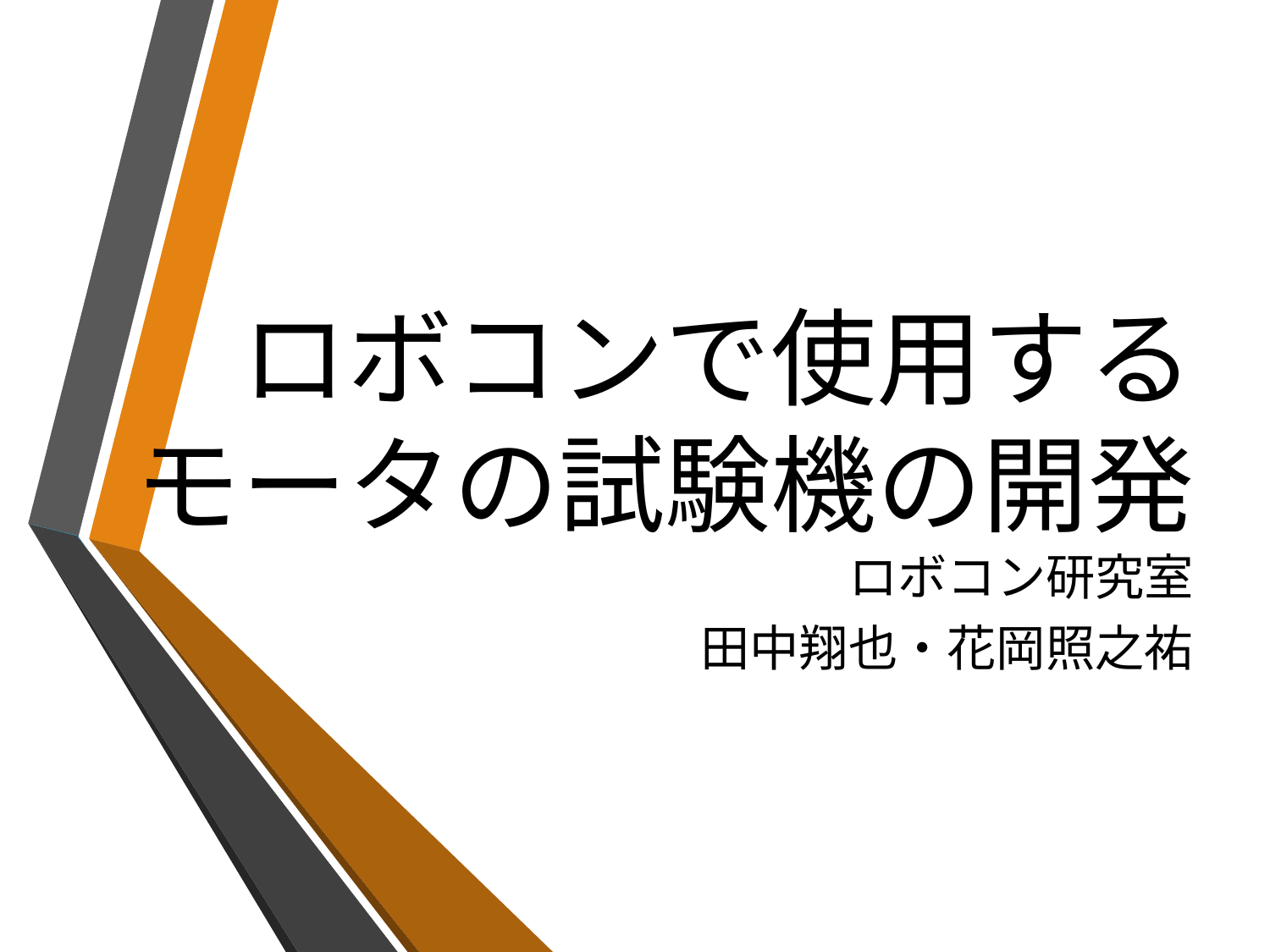

# ロボコンで使用する モータの試験機の開発 ロボコン研究室
田中翔也・花岡照之祐